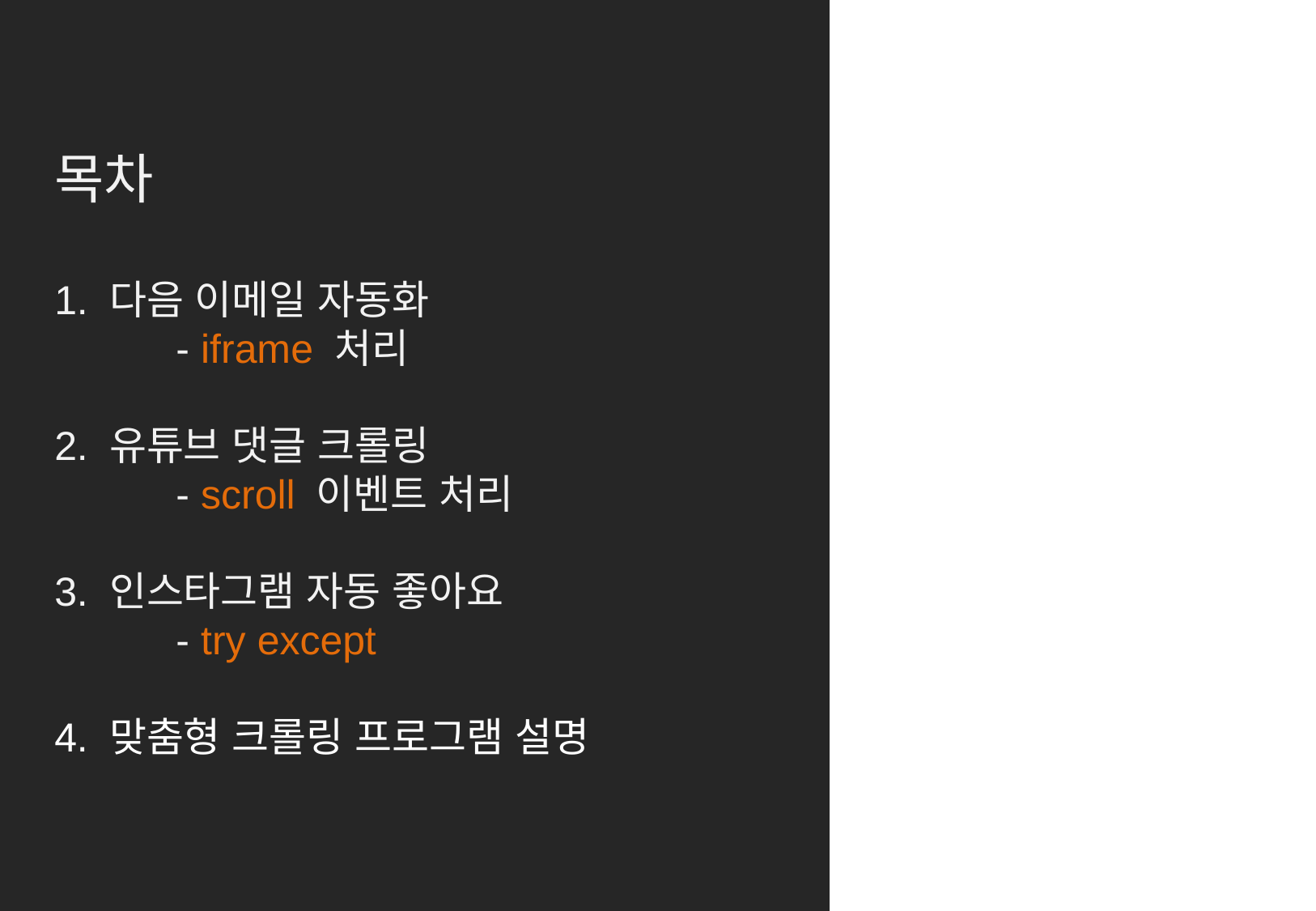

목차

1. 다음 이메일 자동화
	- iframe 처리

2. 유튜브 댓글 크롤링
	- scroll 이벤트 처리

3. 인스타그램 자동 좋아요
	- try except

4. 맞춤형 크롤링 프로그램 설명